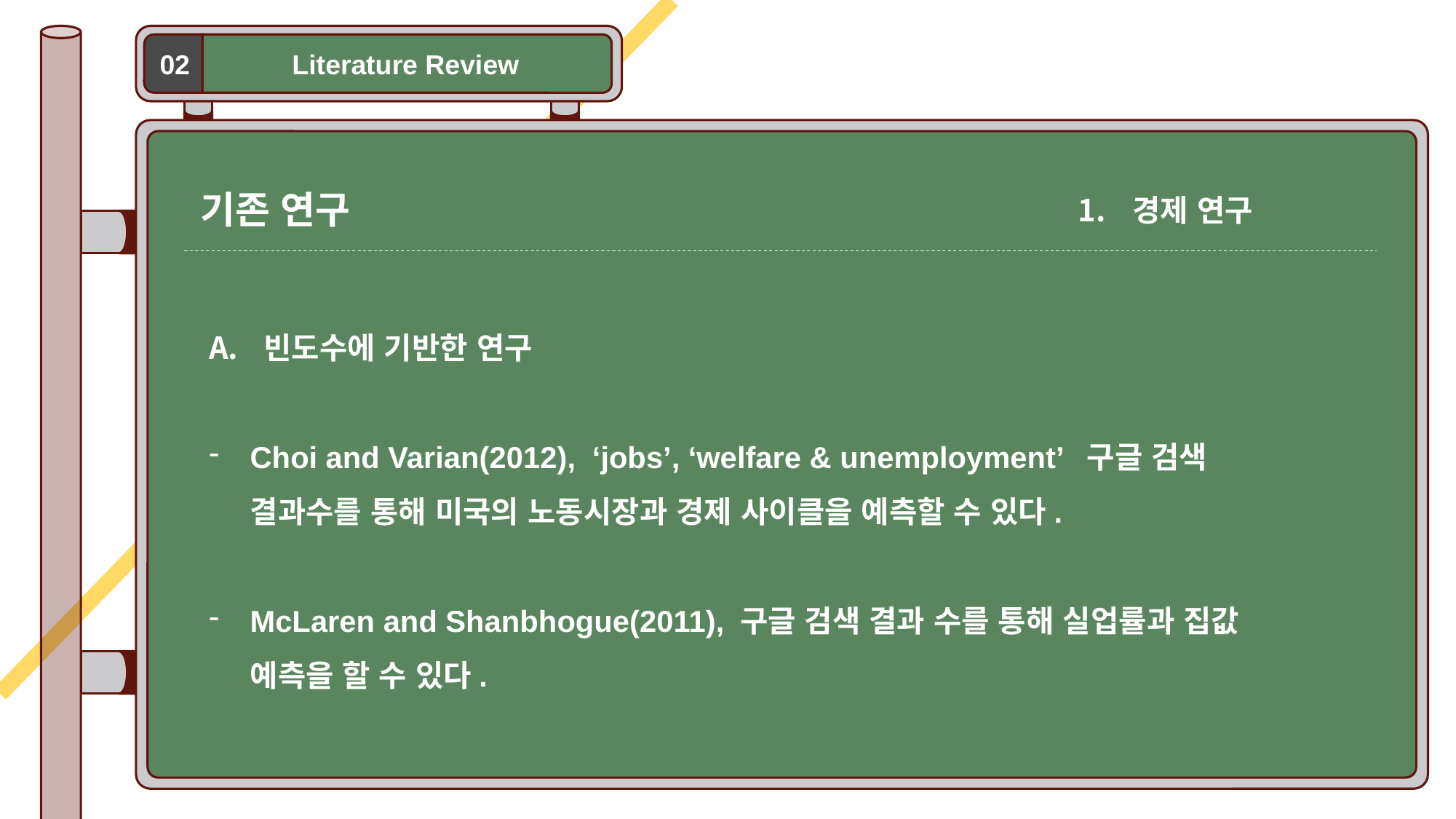

Literature Review

02
기존 연구
경제 연구
빈도수에 기반한 연구

Choi and Varian(2012),  ‘jobs’, ‘welfare & unemployment’  구글 검색 결과수를 통해 미국의 노동시장과 경제 사이클을 예측할 수 있다.

McLaren and Shanbhogue(2011), 구글 검색 결과 수를 통해 실업률과 집값         예측을 할 수 있다.